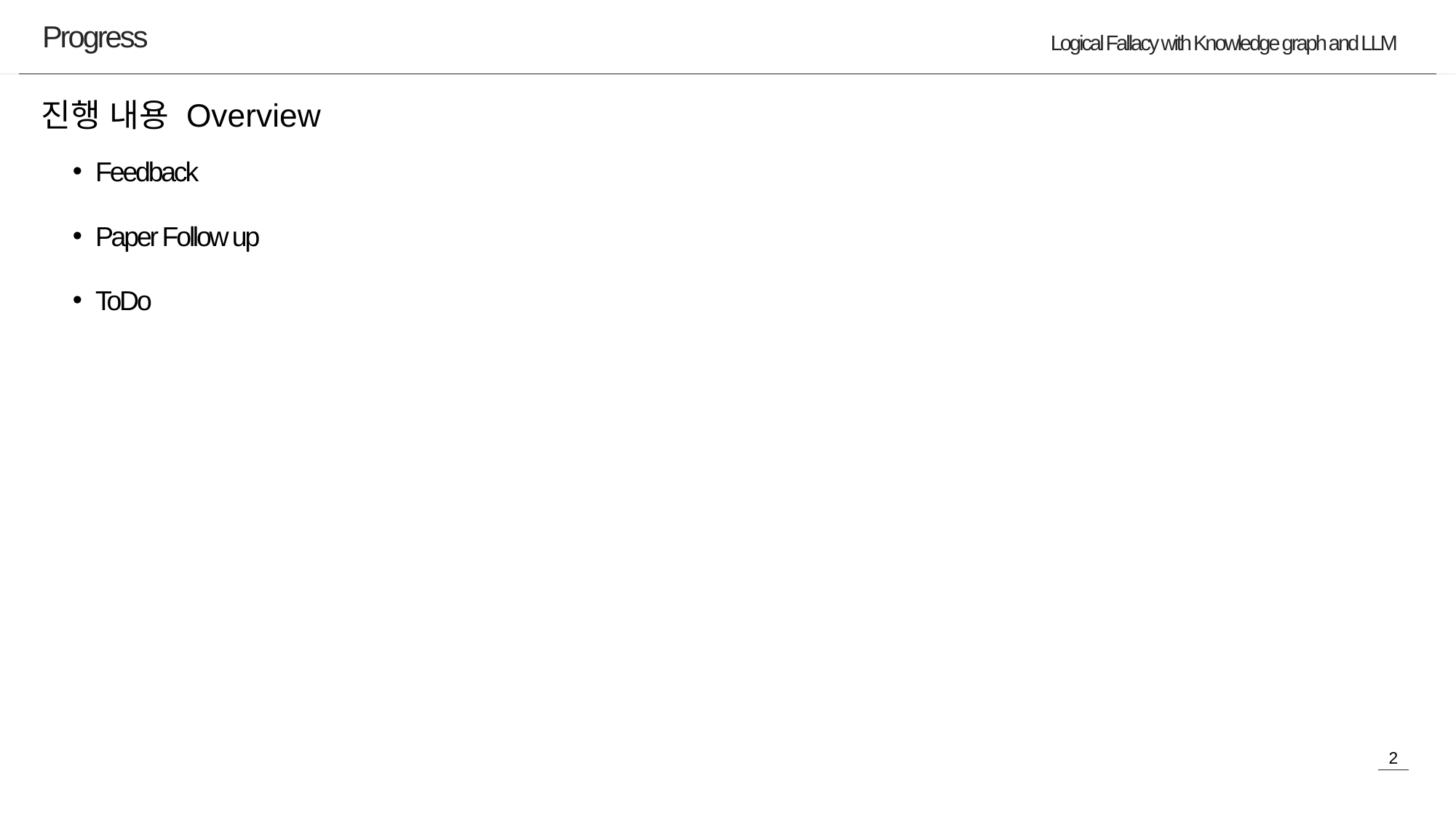

Progress
진행 내용 Overview
Feedback
Paper Follow up
ToDo